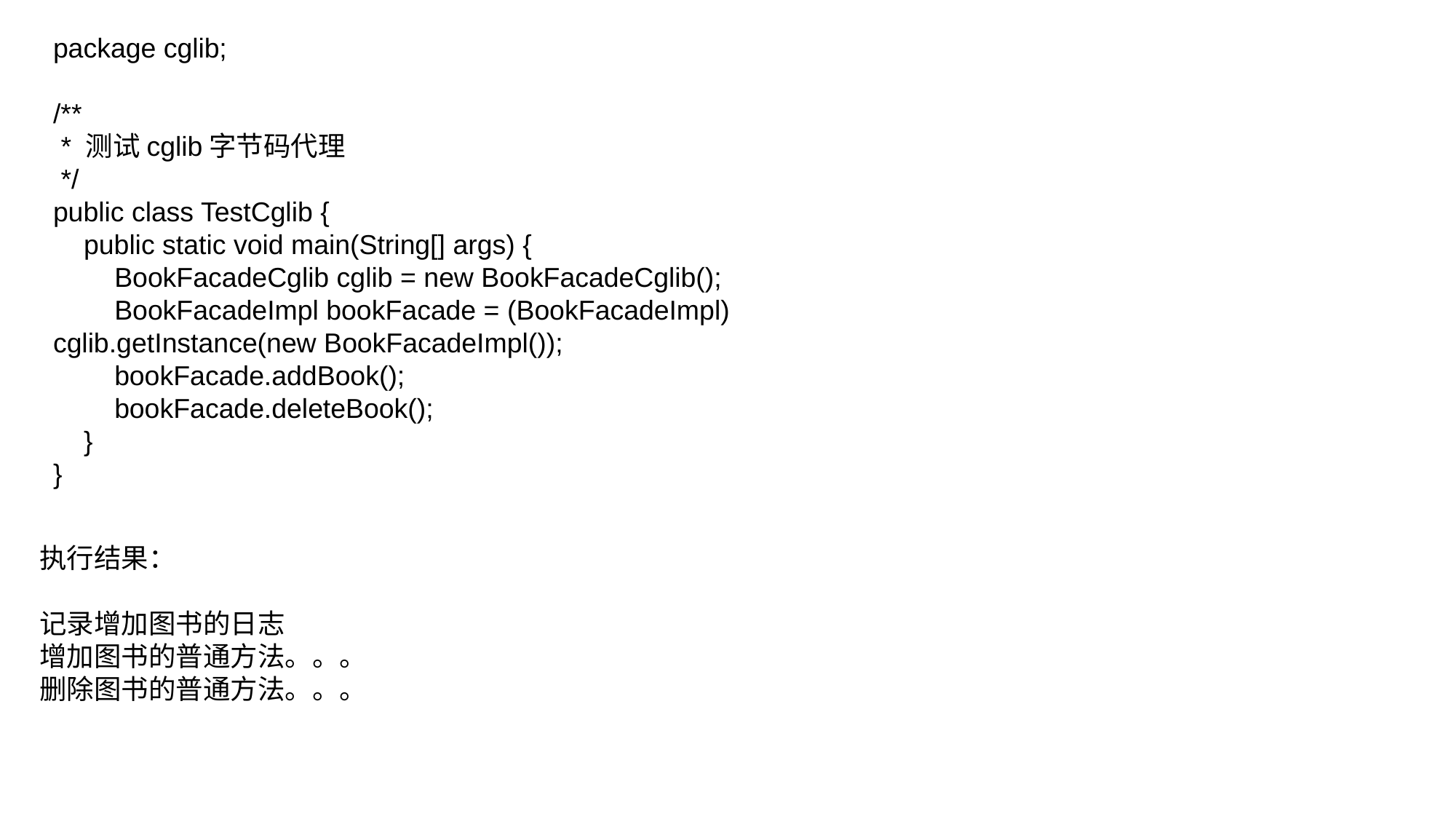

package cglib;

/**
 * 测试cglib字节码代理
 */
public class TestCglib {
    public static void main(String[] args) {
        BookFacadeCglib cglib = new BookFacadeCglib();
        BookFacadeImpl bookFacade = (BookFacadeImpl) cglib.getInstance(new BookFacadeImpl());
        bookFacade.addBook();
        bookFacade.deleteBook();
    }
}
执行结果：

记录增加图书的日志
增加图书的普通方法。。。
删除图书的普通方法。。。